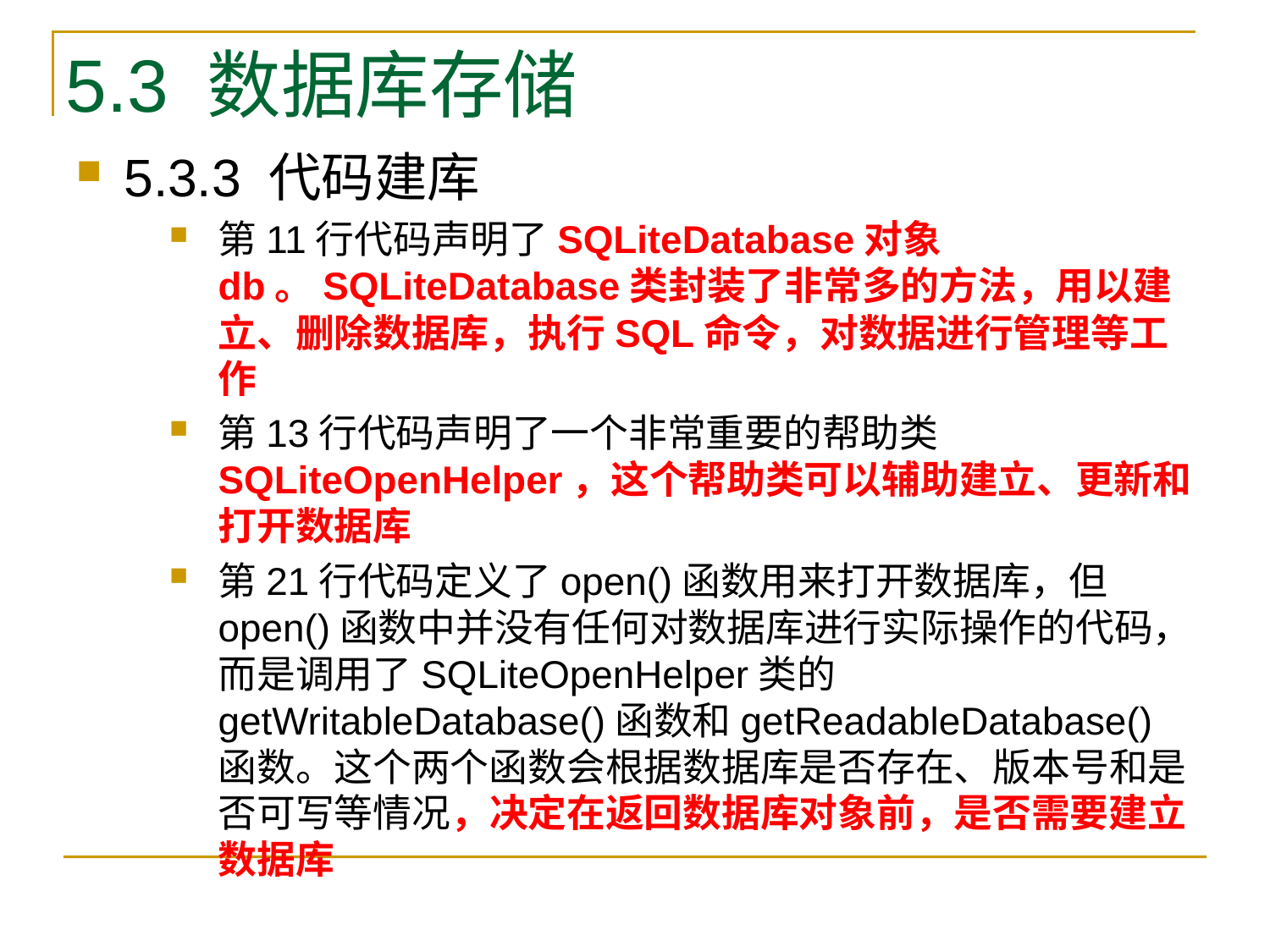

# 5.3 数据库存储
5.3.3 代码建库
第11行代码声明了SQLiteDatabase对象db。SQLiteDatabase类封装了非常多的方法，用以建立、删除数据库，执行SQL命令，对数据进行管理等工作
第13行代码声明了一个非常重要的帮助类SQLiteOpenHelper，这个帮助类可以辅助建立、更新和打开数据库
第21行代码定义了open()函数用来打开数据库，但open()函数中并没有任何对数据库进行实际操作的代码，而是调用了SQLiteOpenHelper类的getWritableDatabase()函数和getReadableDatabase()函数。这个两个函数会根据数据库是否存在、版本号和是否可写等情况，决定在返回数据库对象前，是否需要建立数据库